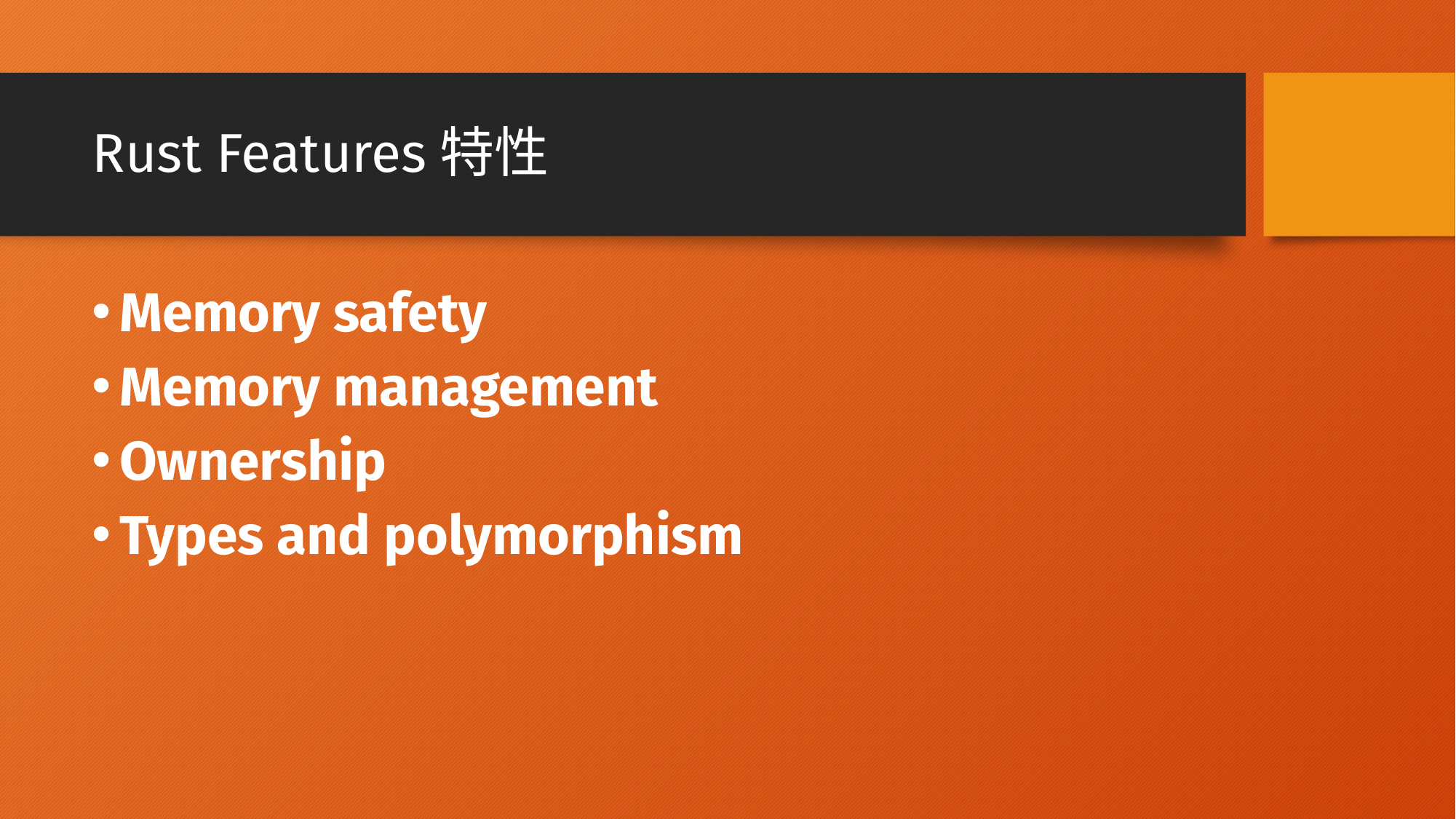

# Rust Features特性
Memory safety
Memory management
Ownership
Types and polymorphism